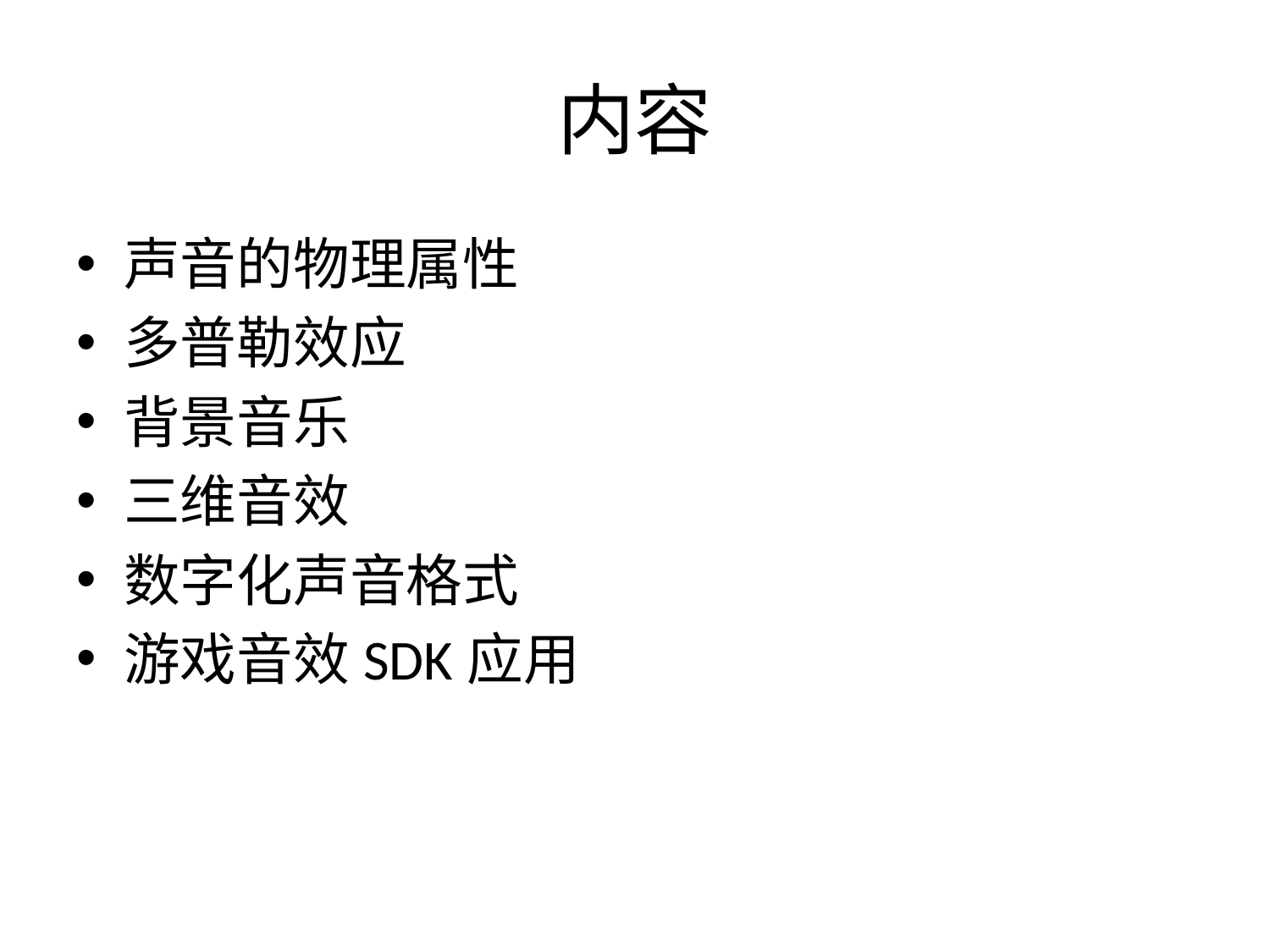

# 内容
声音的物理属性
多普勒效应
背景音乐
三维音效
数字化声音格式
游戏音效SDK应用